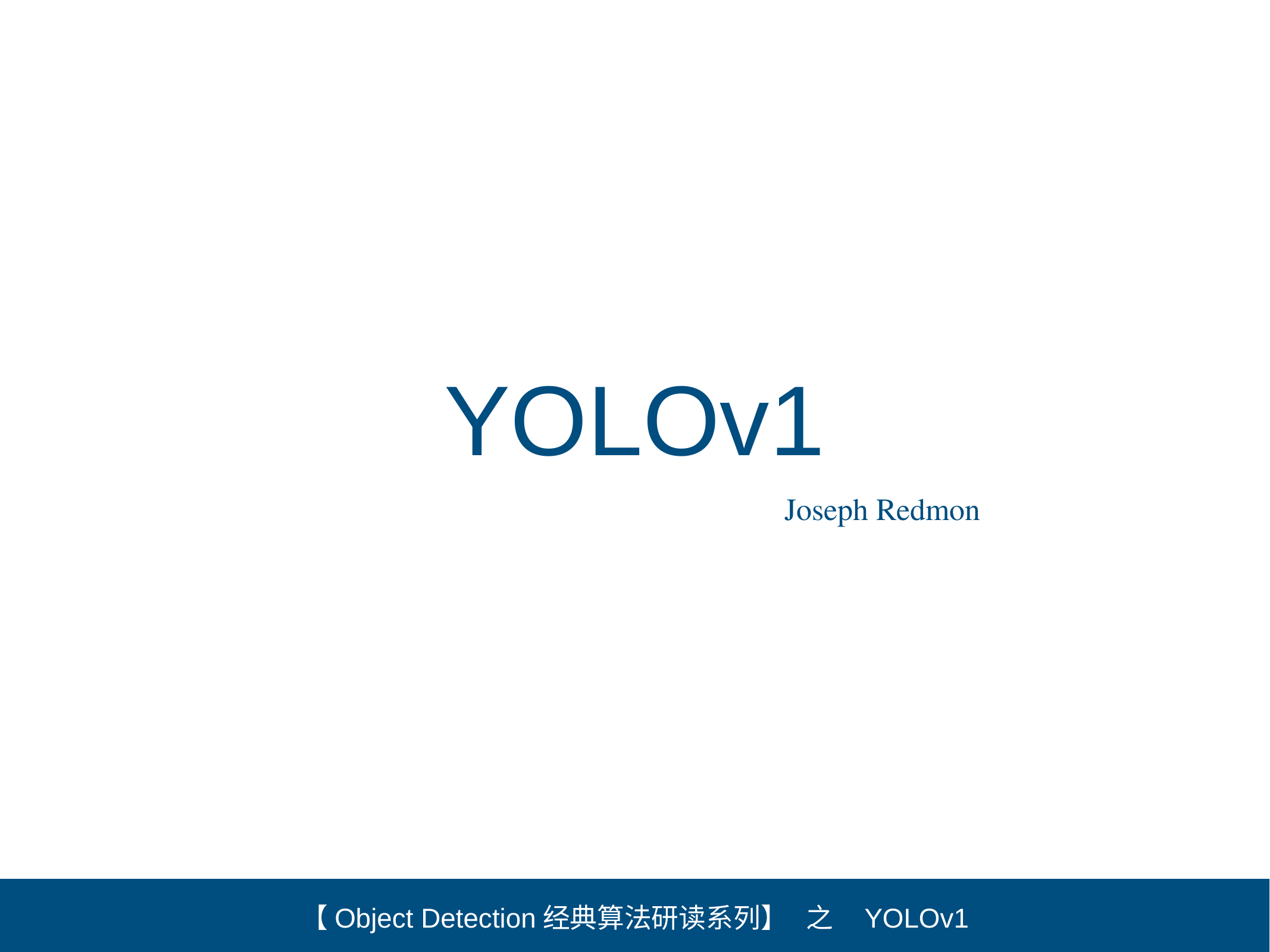

# YOLOv1
Joseph Redmon
【Object Detection经典算法研读系列】   之    YOLOv1